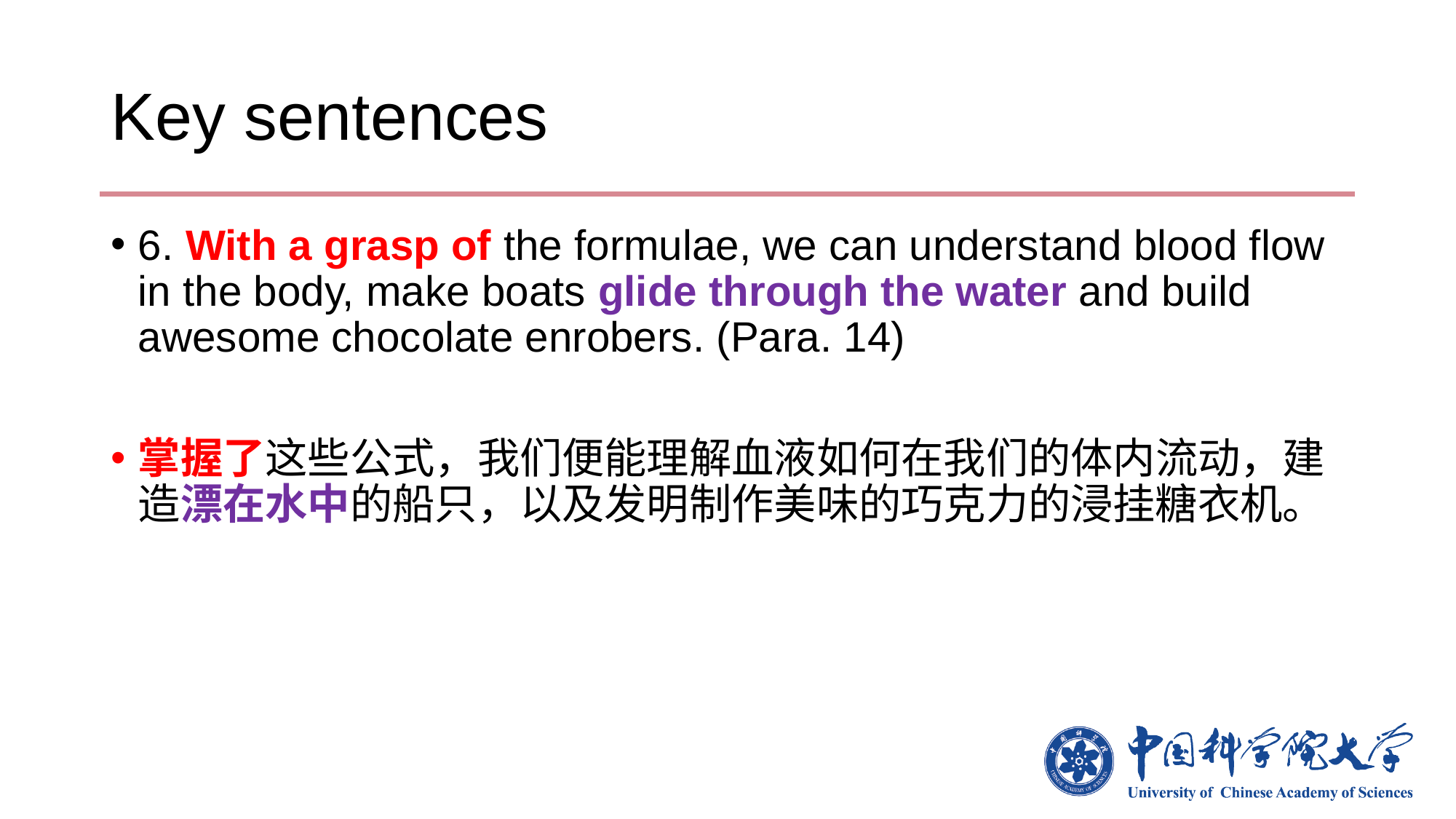

# Key sentences
6. With a grasp of the formulae, we can understand blood flow in the body, make boats glide through the water and build awesome chocolate enrobers. (Para. 14)

掌握了这些公式，我们便能理解血液如何在我们的体内流动，建造漂在水中的船只，以及发明制作美味的巧克力的浸挂糖衣机。